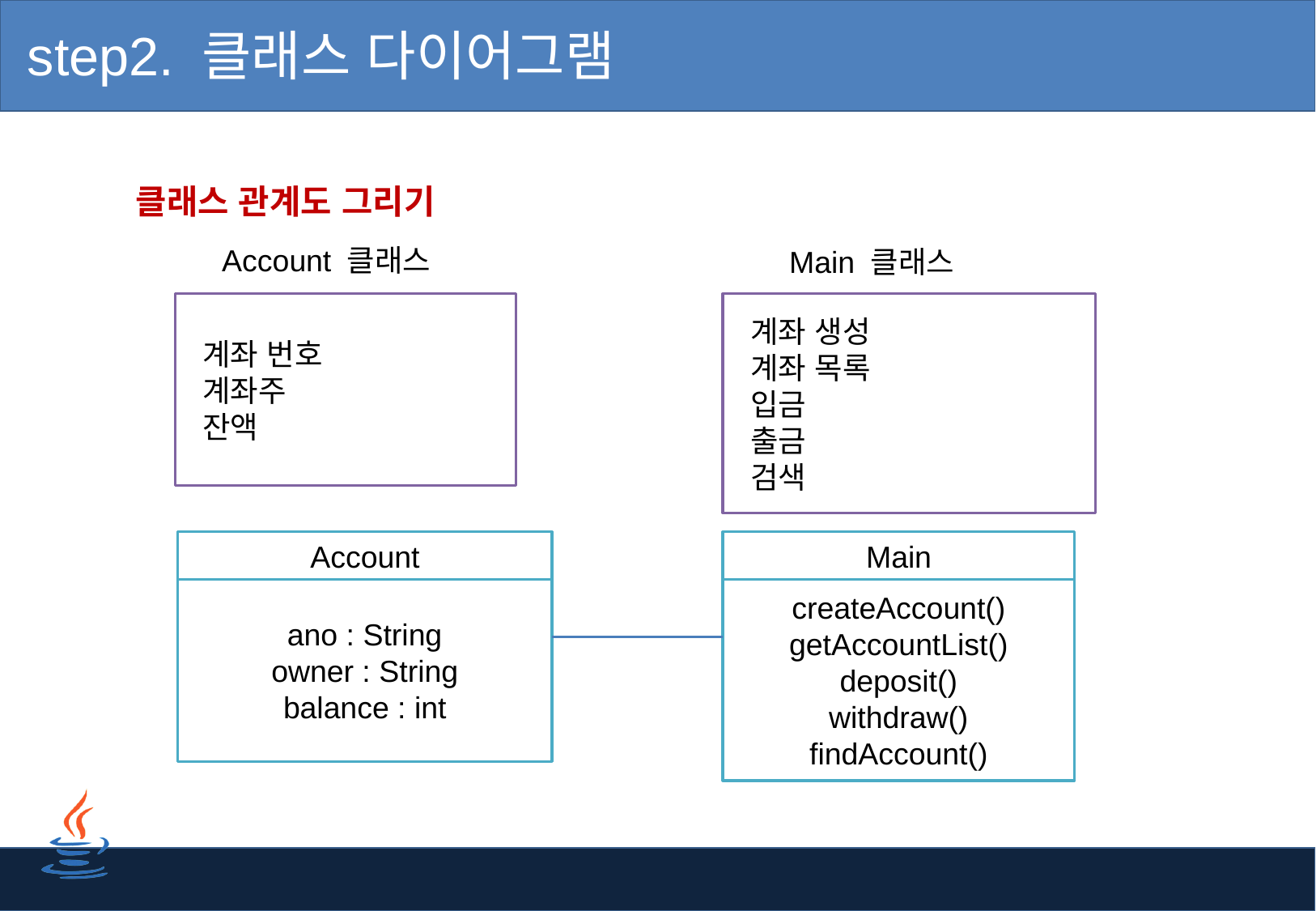

# step2. 클래스 다이어그램
   클래스 관계도 그리기
Account 클래스
Main 클래스
 계좌 번호
 계좌주
 잔액

 계좌 생성
 계좌 목록
 입금
 출금
 검색

Account

Main

ano : String
owner : String
balance : int

createAccount()
getAccountList()
deposit()
withdraw()
findAccount()
5